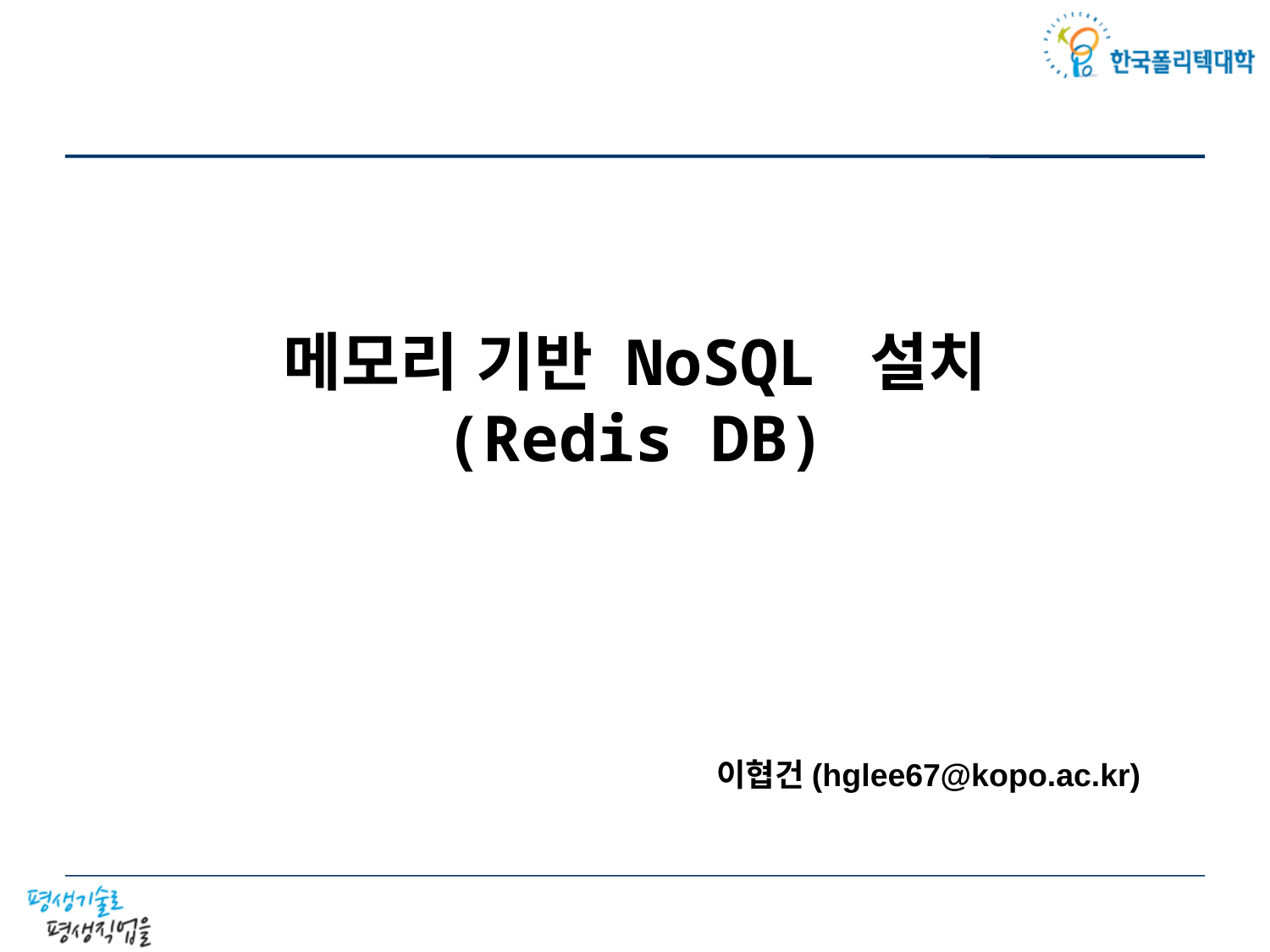

# 메모리 기반 NoSQL 설치 (Redis DB)
이협건(hglee67@kopo.ac.kr)